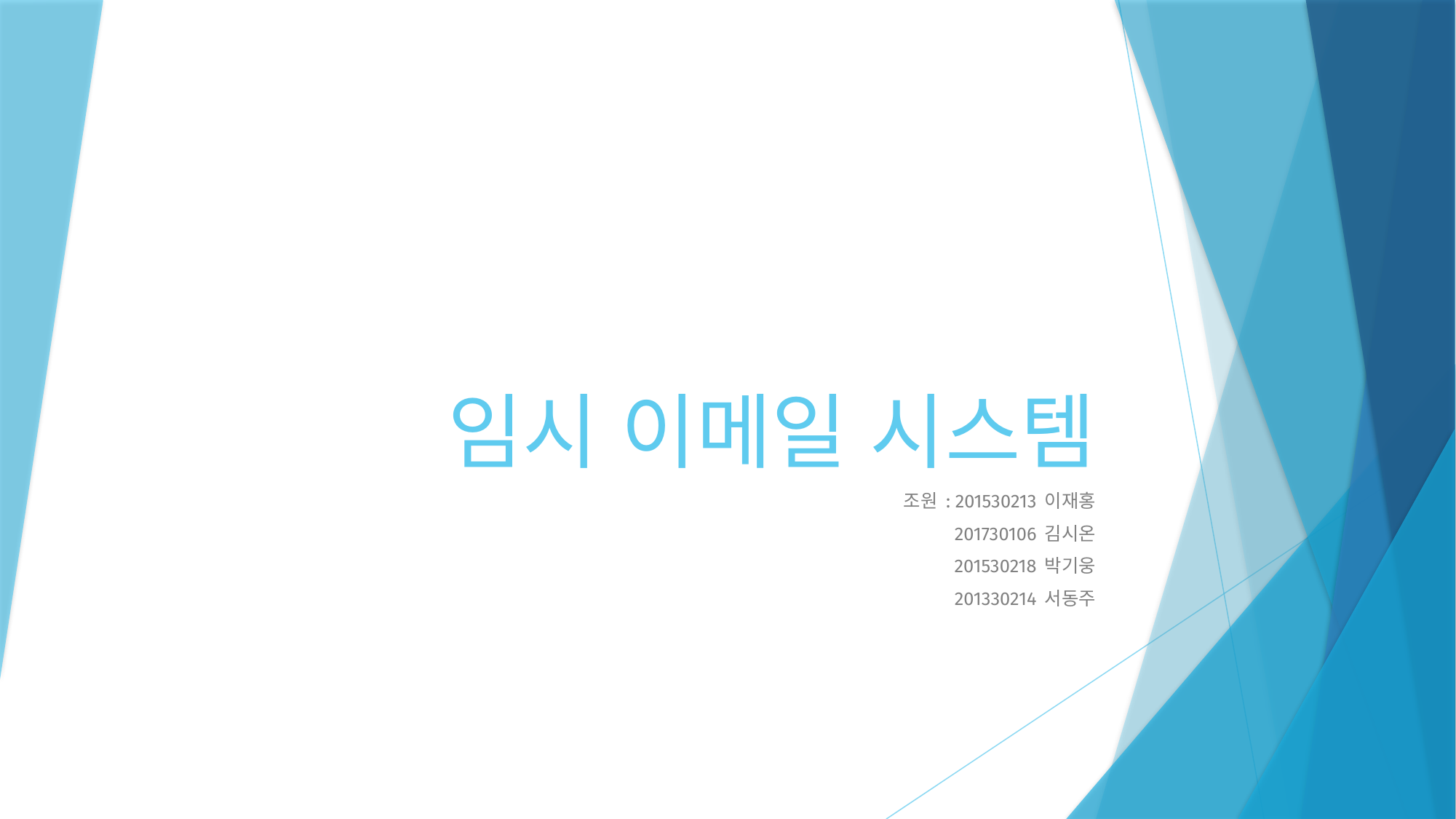

# 임시 이메일 시스템
조원 : 201530213 이재홍
201730106 김시온
201530218 박기웅
201330214 서동주